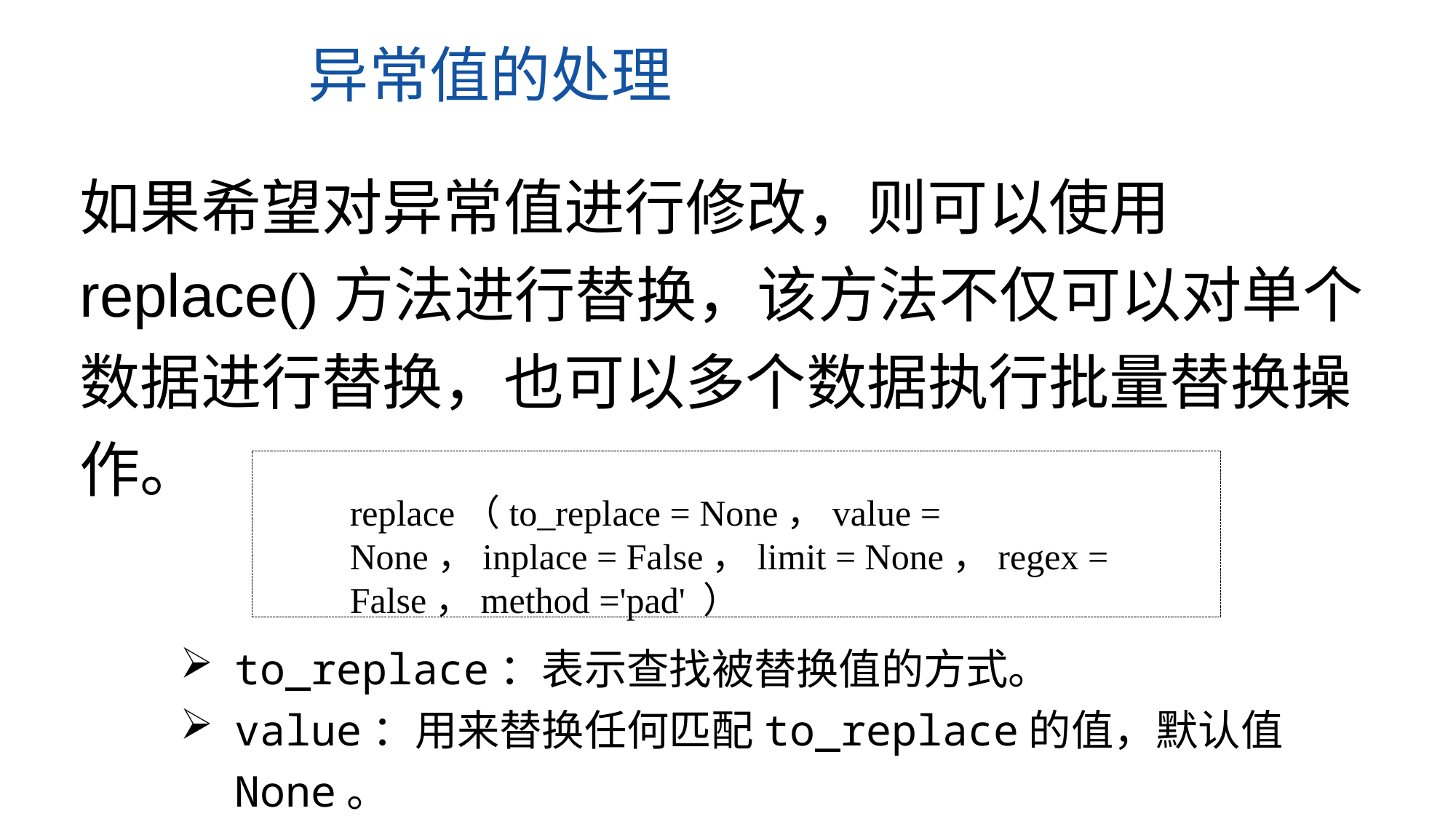

异常值的处理
如果希望对异常值进行修改，则可以使用replace()方法进行替换，该方法不仅可以对单个数据进行替换，也可以多个数据执行批量替换操作。

replace（to_replace = None，value = None，inplace = False，limit = None，regex = False，method ='pad' ）
to_replace：表示查找被替换值的方式。
value：用来替换任何匹配to_replace的值，默认值None。